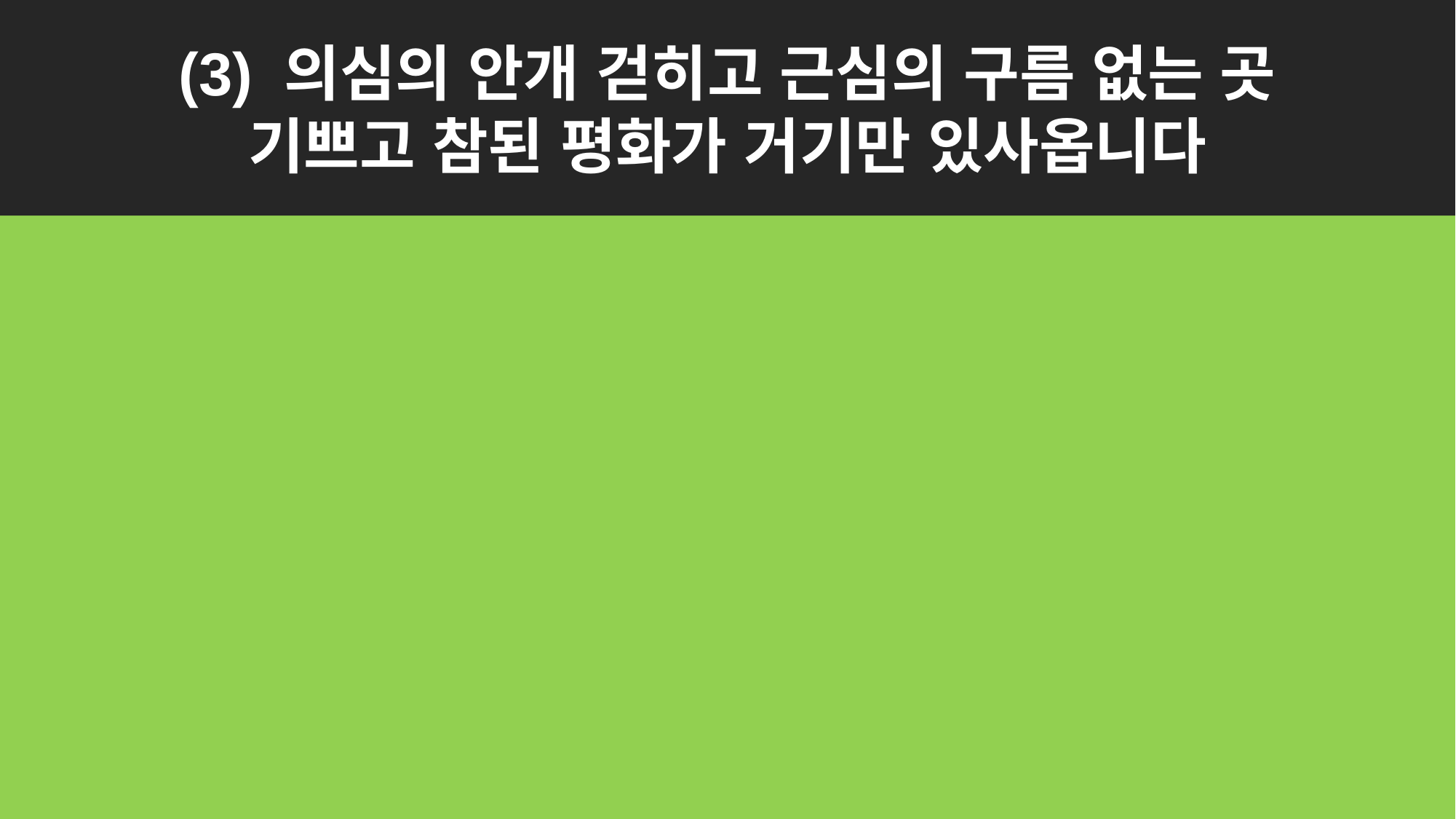

(3) 의심의 안개 걷히고 근심의 구름 없는 곳
기쁘고 참된 평화가 거기만 있사옵니다